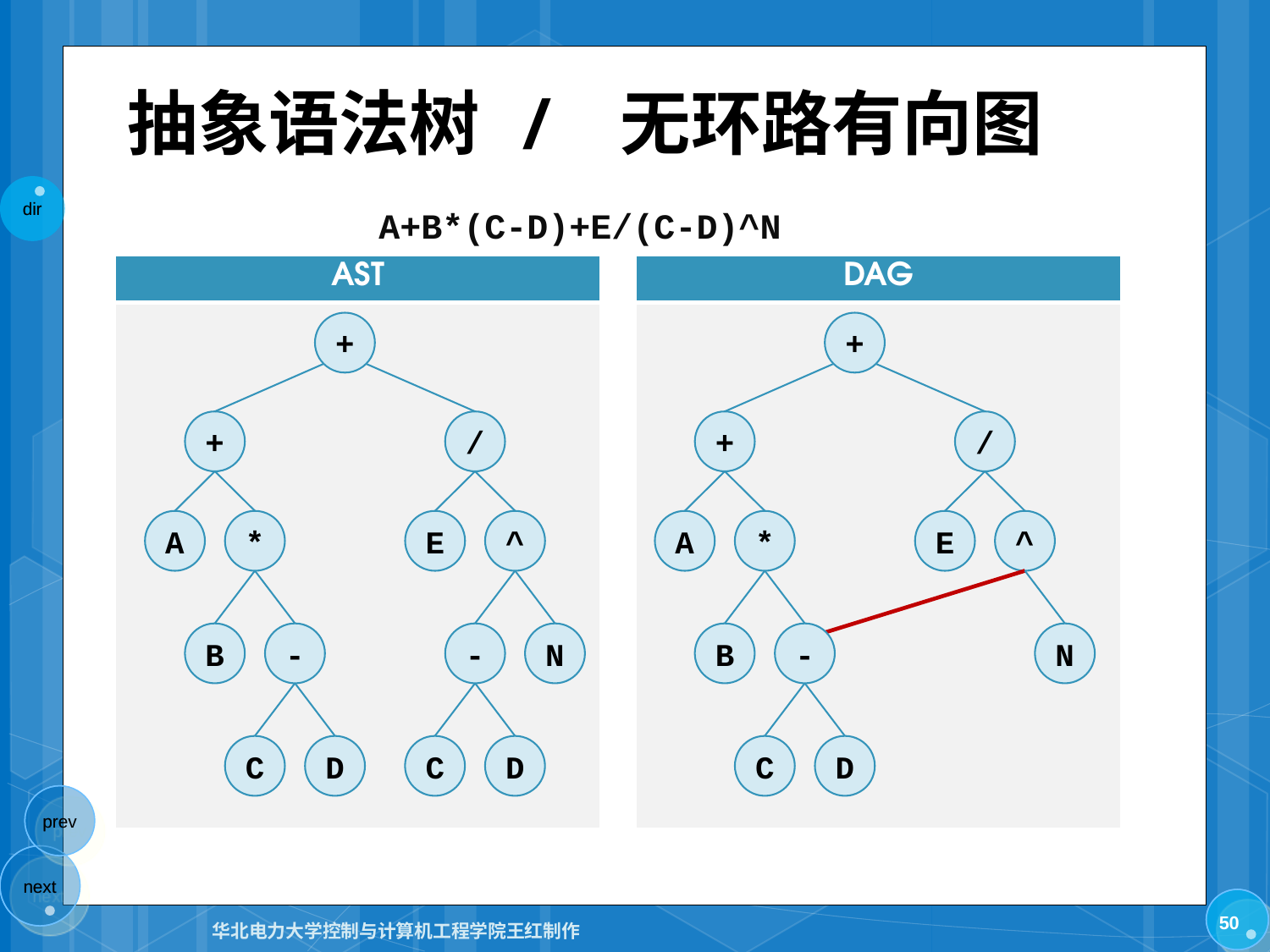

# 抽象语法树 / 无环路有向图
A+B*(C-D)+E/(C-D)^N
| AST |
| --- |
|  |
| DAG |
| --- |
|  |
+
+
/
E
+
/
+
A
*
B
-
C
D
A
*
E
^
^
B
-
-
N
N
C
D
C
D
50
华北电力大学控制与计算机工程学院王红制作